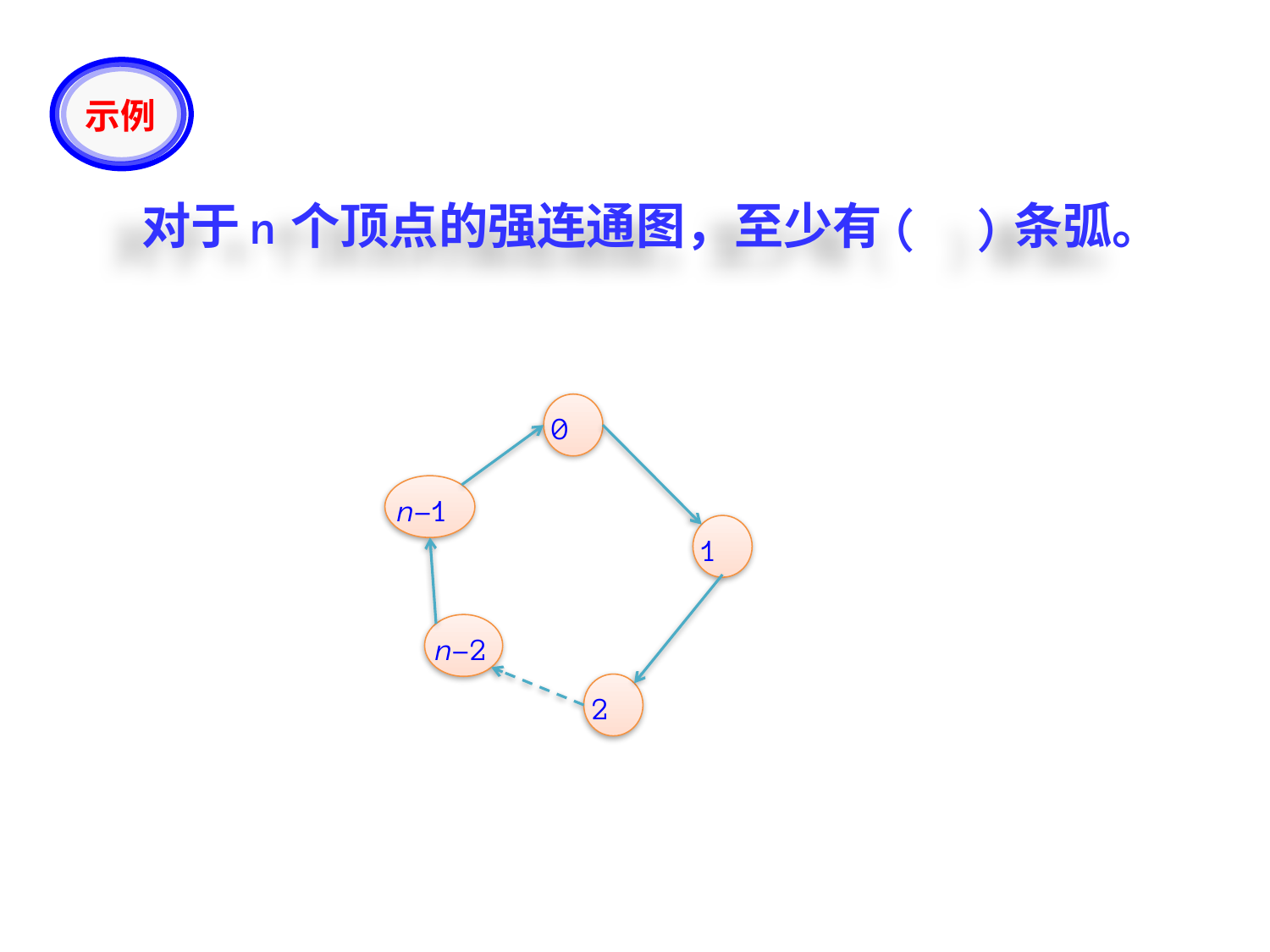

示例
对于n个顶点的强连通图，至少有(  )条弧。
0
n-1
1
n-2
2